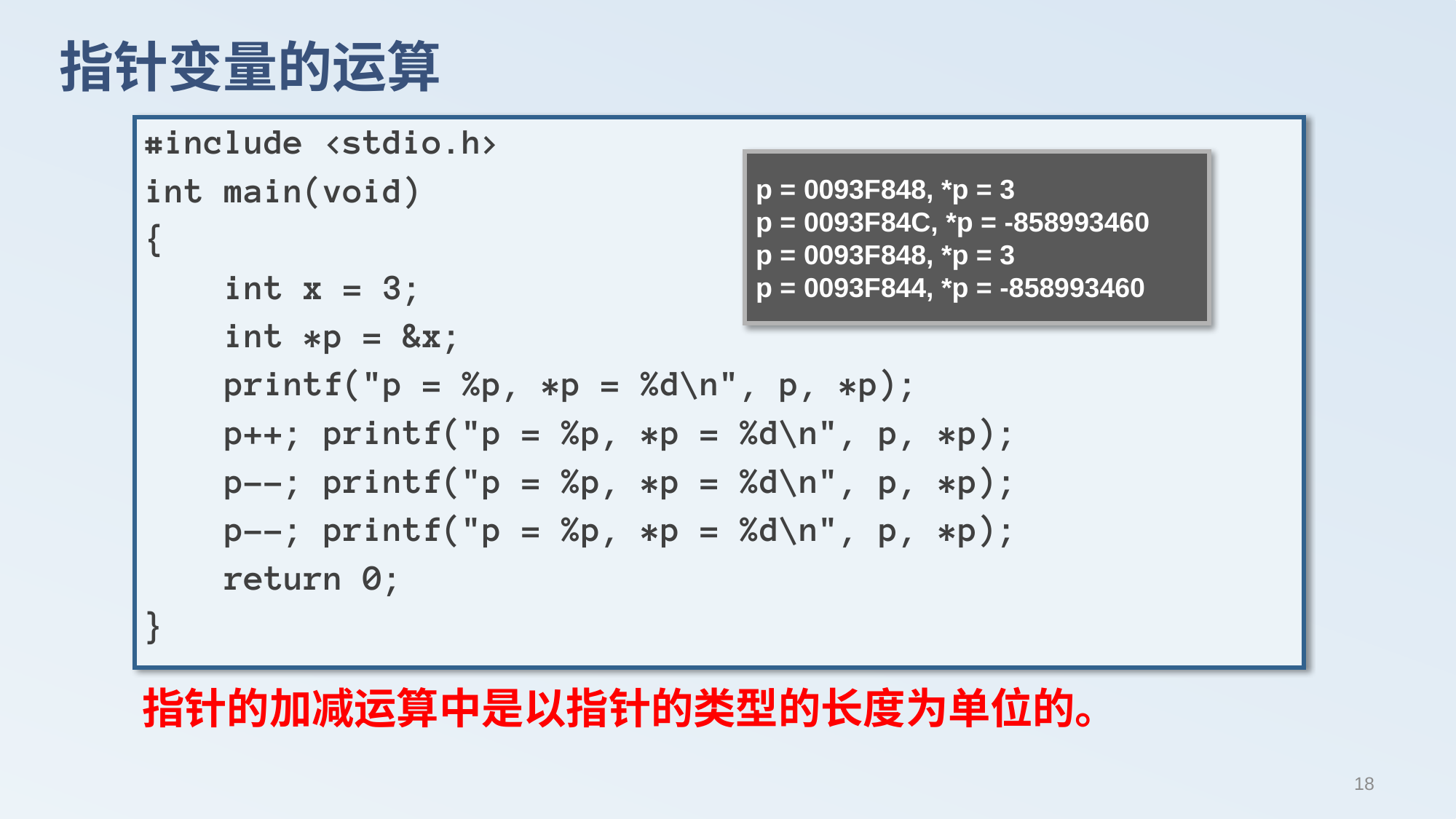

# 指针变量的运算
#include <stdio.h>
int main(void)
{
    int x = 3;
    int *p = &x;
    printf("p = %p, *p = %d\n", p, *p);
    p++; printf("p = %p, *p = %d\n", p, *p);
    p--; printf("p = %p, *p = %d\n", p, *p);
    p--; printf("p = %p, *p = %d\n", p, *p);
    return 0;
}
p = 0093F848, *p = 3
p = 0093F84C, *p = -858993460
p = 0093F848, *p = 3
p = 0093F844, *p = -858993460
指针的加减运算中是以指针的类型的长度为单位的。